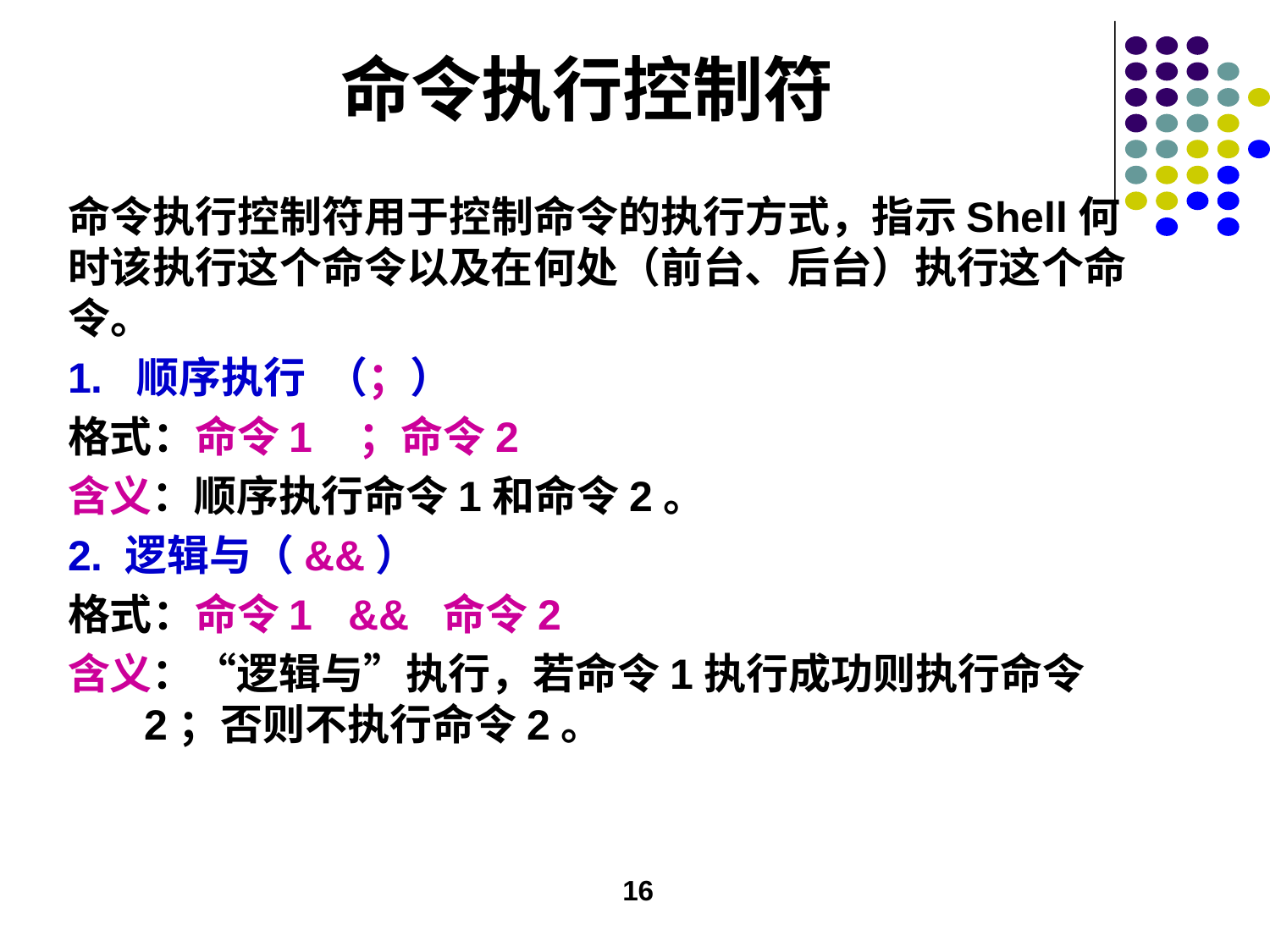

# 命令执行控制符
命令执行控制符用于控制命令的执行方式，指示Shell何时该执行这个命令以及在何处（前台、后台）执行这个命令。
1.  顺序执行  （；）
格式：命令1   ；命令2
含义：顺序执行命令1和命令2。
2. 逻辑与（&&）
格式：命令1   &&  命令2
含义：“逻辑与”执行，若命令1执行成功则执行命令2；否则不执行命令2。
16